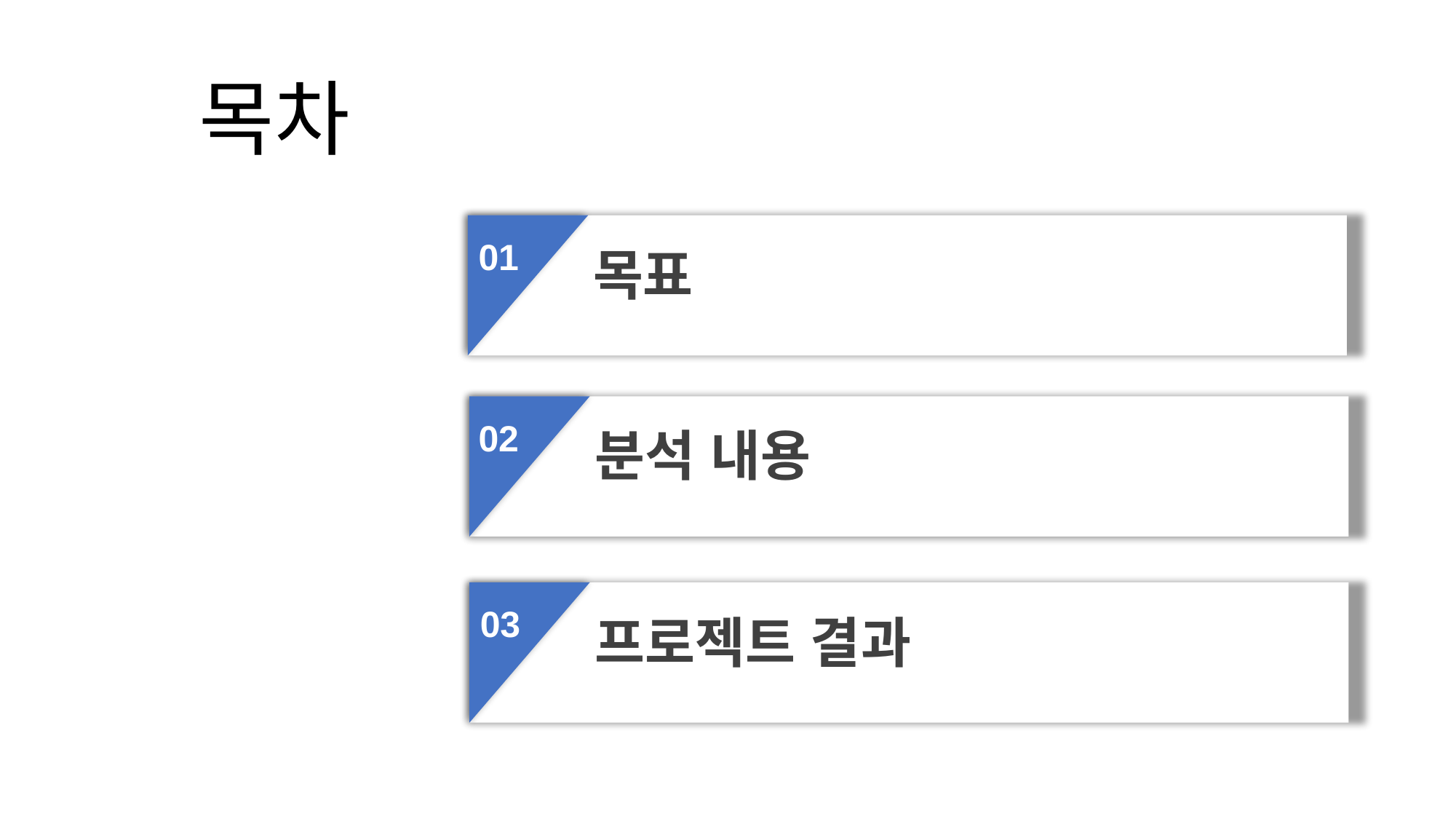

# 목차

01
목표

02
분석 내용

03
프로젝트 결과

04